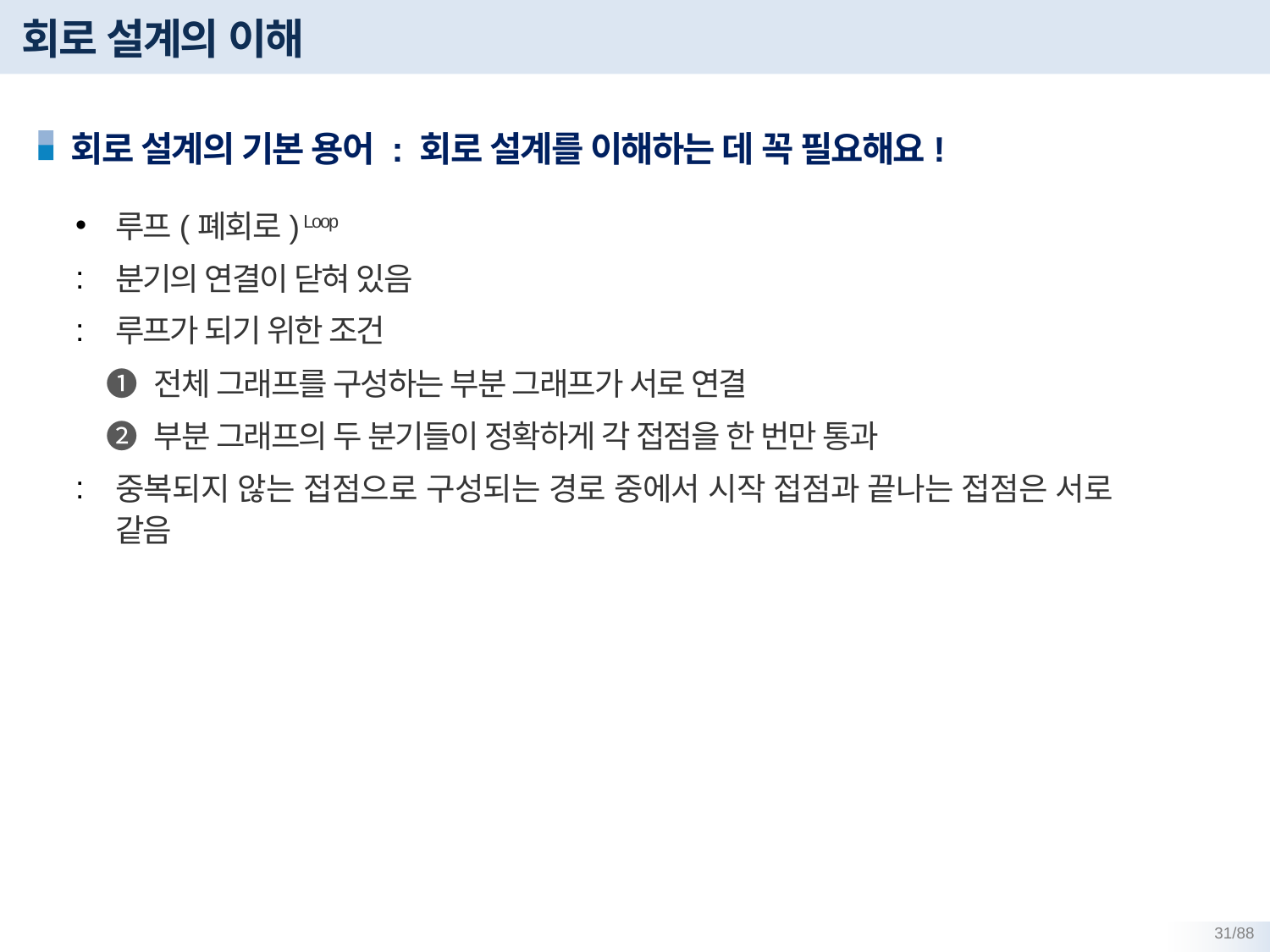

# 회로 설계의 이해
회로 설계의 기본 용어 : 회로 설계를 이해하는 데 꼭 필요해요!

루프(폐회로) Loop
분기의 연결이 닫혀 있음
루프가 되기 위한 조건
    ❶ 전체 그래프를 구성하는 부분 그래프가 서로 연결
    ❷ 부분 그래프의 두 분기들이 정확하게 각 접점을 한 번만 통과
중복되지 않는 접점으로 구성되는 경로 중에서 시작 접점과 끝나는 접점은 서로 같음